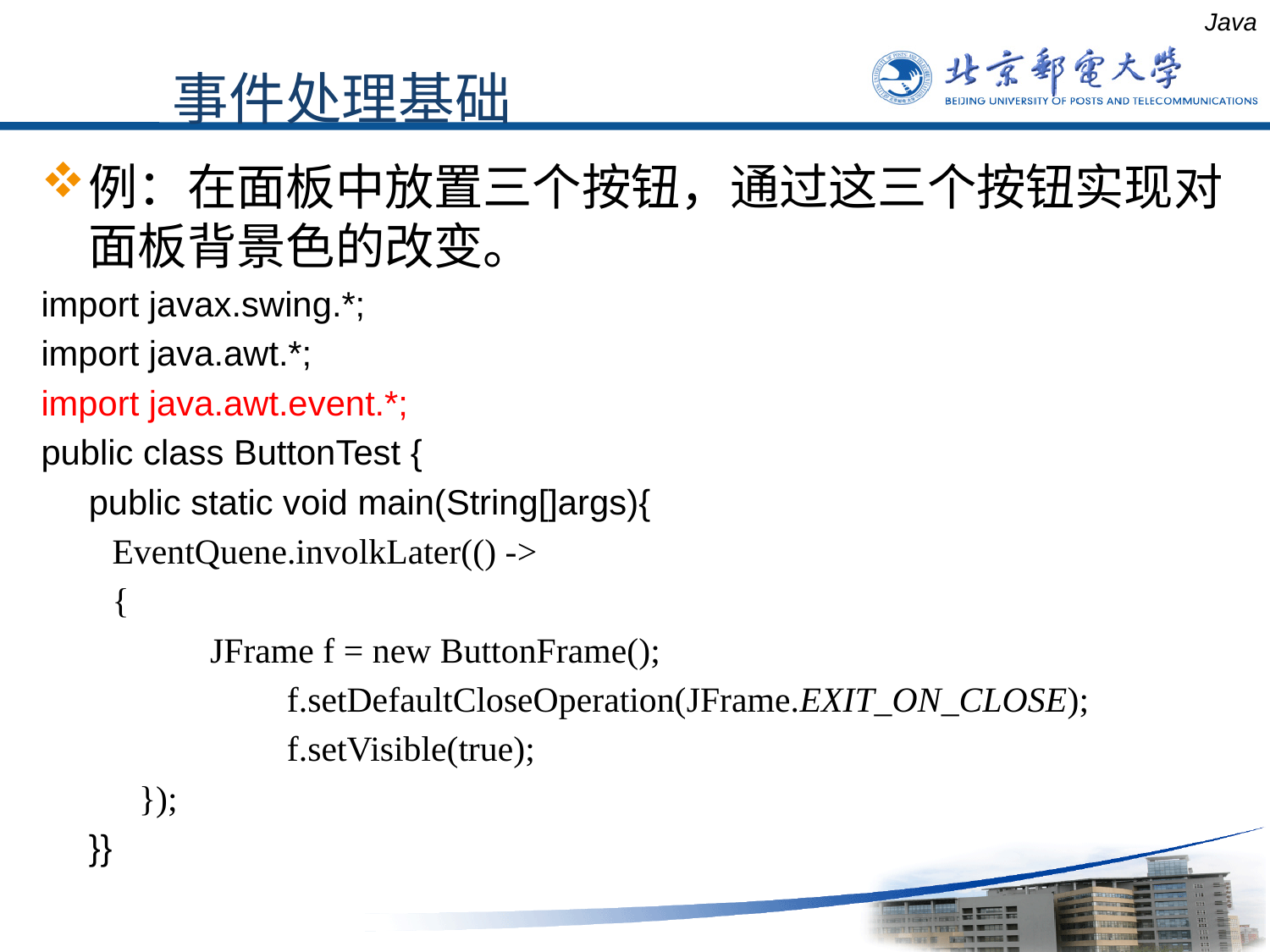

Java
事件处理基础
例：在面板中放置三个按钮，通过这三个按钮实现对面板背景色的改变。
import javax.swing.*;
import java.awt.*;
import java.awt.event.*;
public class ButtonTest {
	public static void main(String[]args){
        EventQuene.involkLater(() ->
        {
                   JFrame f = new ButtonFrame();
		        f.setDefaultCloseOperation(JFrame.EXIT_ON_CLOSE);
		        f.setVisible(true);
           });
	}}